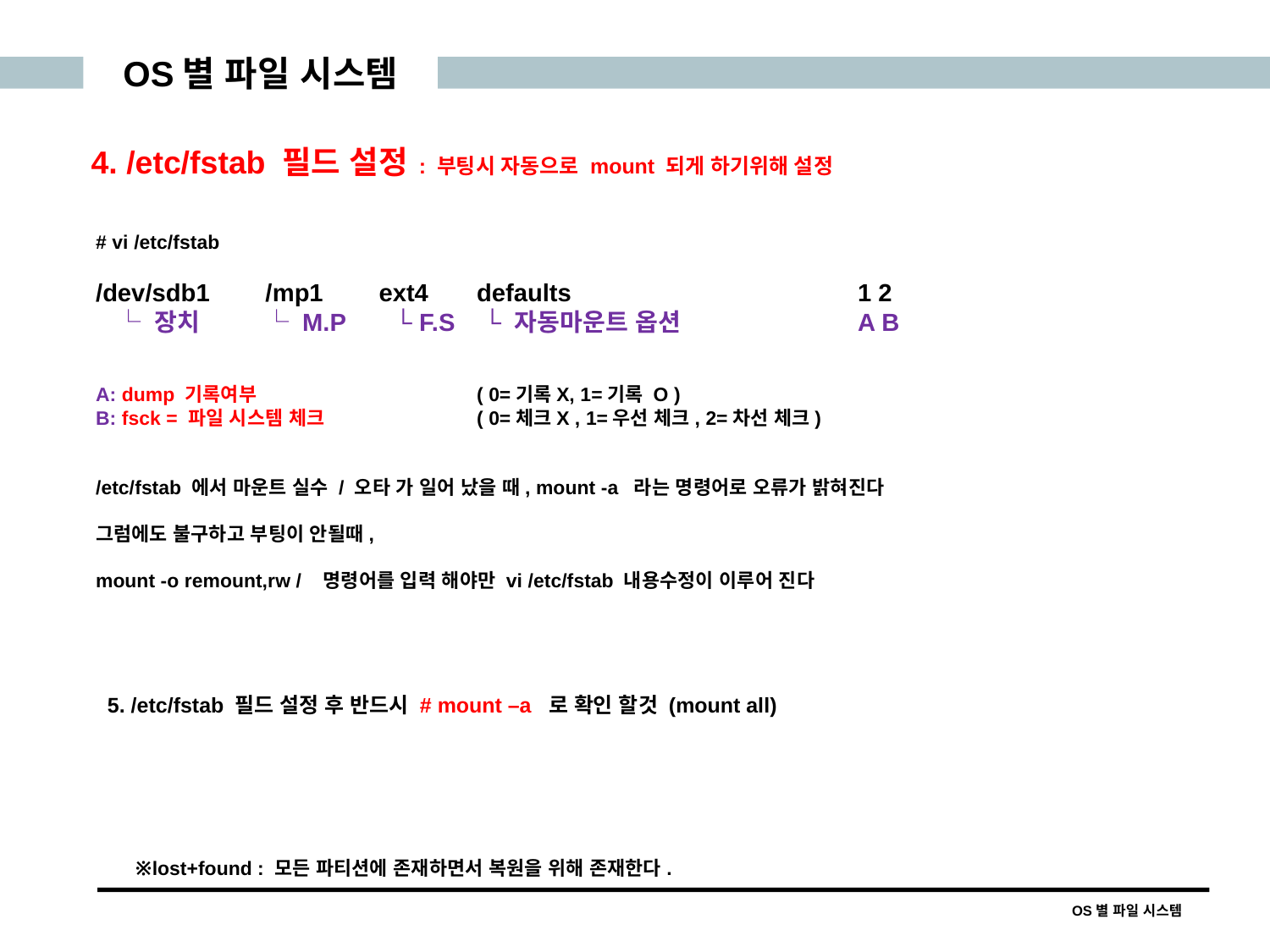

OS별 파일 시스템

4. /etc/fstab 필드 설정 : 부팅시 자동으로 mount 되게 하기위해 설정
# vi /etc/fstab

/dev/sdb1        /mp1        ext4    	defaults       		1 2
   └ 장치	      └ M.P       └ F.S 	 └ 자동마운트 옵션		A B

A: dump 기록여부 		( 0=기록X, 1=기록 O )
B: fsck = 파일 시스템 체크 		( 0=체크X , 1=우선 체크, 2=차선 체크)

/etc/fstab 에서 마운트 실수 / 오타 가 일어 났을 때, mount -a  라는 명령어로 오류가 밝혀진다

그럼에도 불구하고 부팅이 안될때,

mount -o remount,rw /   명령어를 입력 해야만 vi /etc/fstab 내용수정이 이루어 진다
5. /etc/fstab 필드 설정 후 반드시 # mount –a  로 확인 할것 (mount all)
※ lost+found : 모든 파티션에 존재하면서 복원을 위해 존재한다.

OS별 파일 시스템